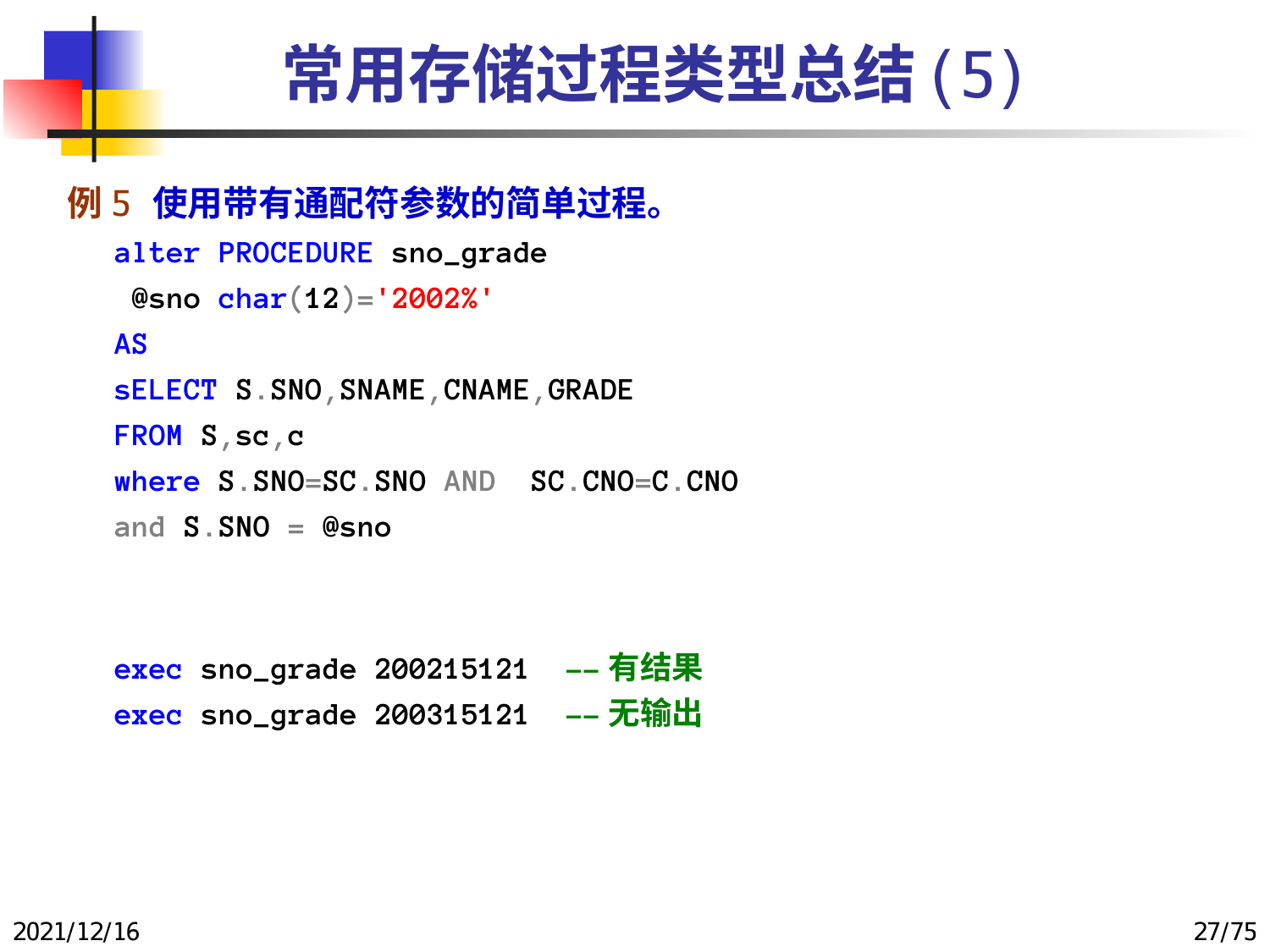

# 常用存储过程类型总结(5)
例5 使用带有通配符参数的简单过程。
alter PROCEDURE sno_grade
 @sno char(12)='2002%'
AS
sELECT S.SNO,SNAME,CNAME,GRADE
FROM S,sc,c
where S.SNO=SC.SNO AND  SC.CNO=C.CNO
and S.SNO = @sno

exec sno_grade 200215121  --有结果
exec sno_grade 200315121  --无输出

2021/12/16
27/75